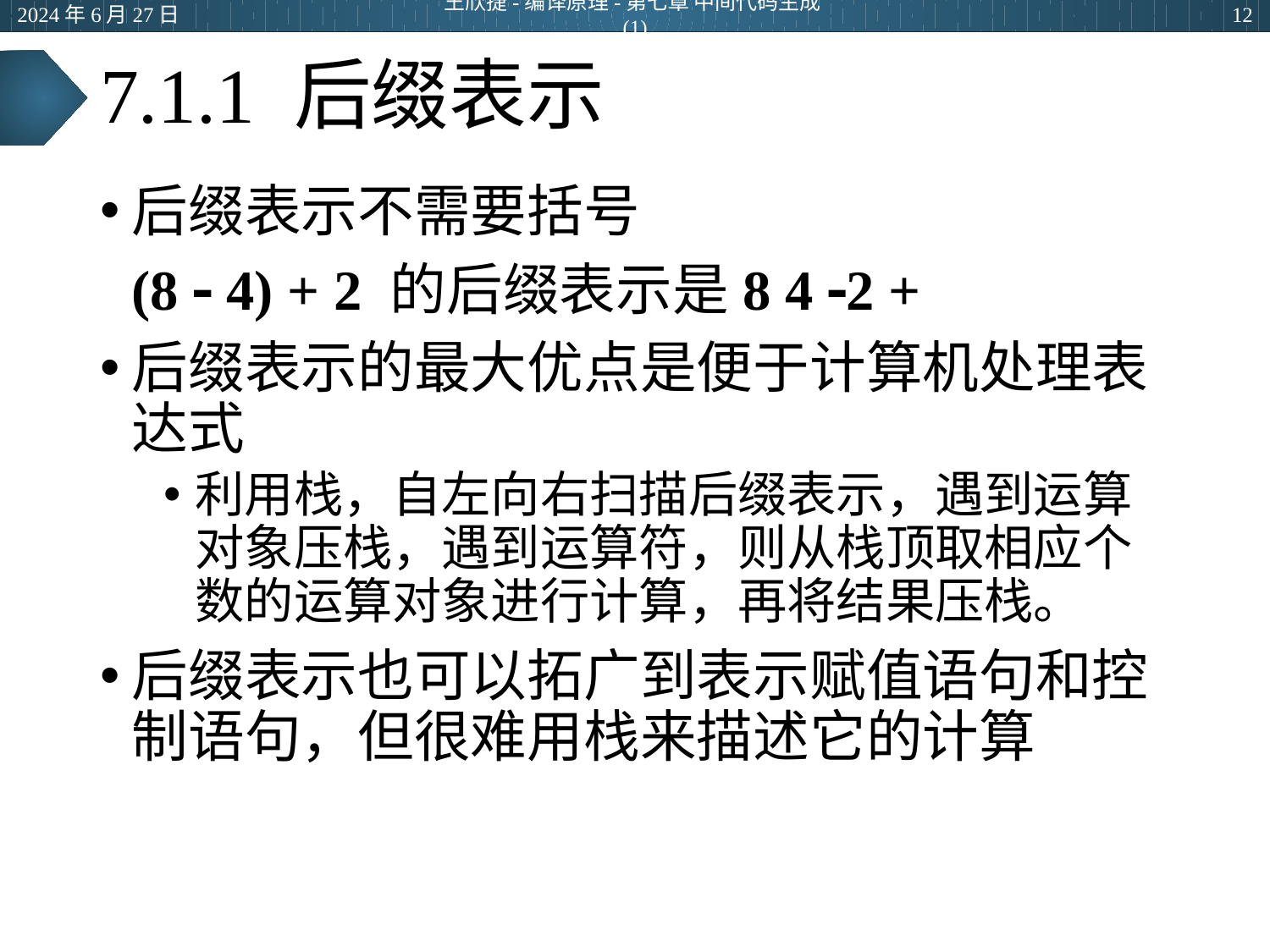

2024年6月27日
王欣捷-编译原理-第七章 中间代码生成(1)
12
# 7.1.1 后缀表示
后缀表示不需要括号
	(8 − 4) + 2 的后缀表示是8 4 −2 +
后缀表示的最大优点是便于计算机处理表达式
利用栈，自左向右扫描后缀表示，遇到运算对象压栈，遇到运算符，则从栈顶取相应个数的运算对象进行计算，再将结果压栈。
后缀表示也可以拓广到表示赋值语句和控制语句，但很难用栈来描述它的计算